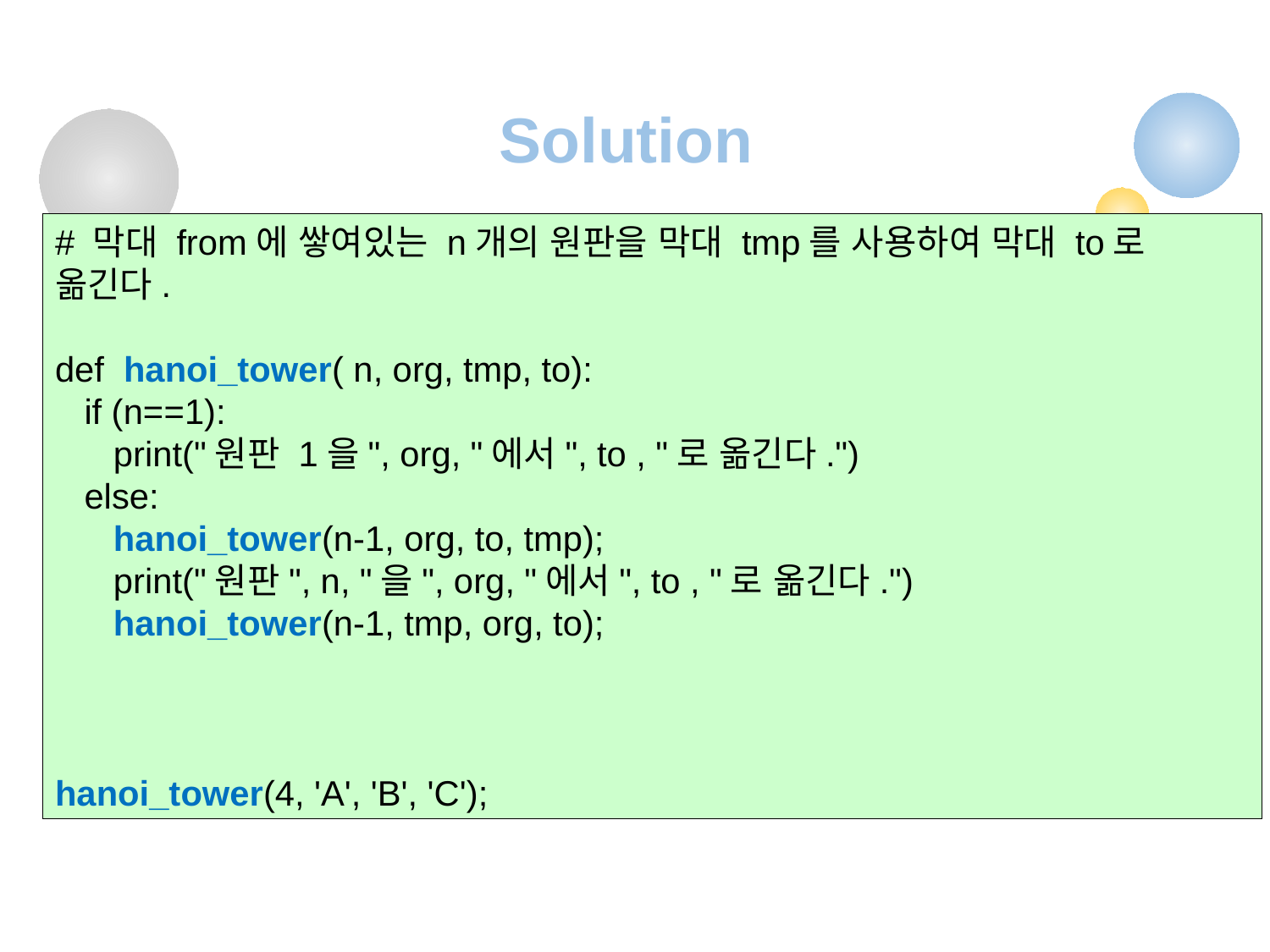

# Solution
# 막대 from에 쌓여있는 n개의 원판을 막대 tmp를 사용하여 막대 to로 옮긴다.

def  hanoi_tower( n, org, tmp, to):
   if (n==1):
      print("원판 1을", org, "에서", to , "로 옮긴다.")
   else:
      hanoi_tower(n-1, org, to, tmp);
      print("원판", n, "을", org, "에서", to , "로 옮긴다.")
      hanoi_tower(n-1, tmp, org, to);

hanoi_tower(4, 'A', 'B', 'C');